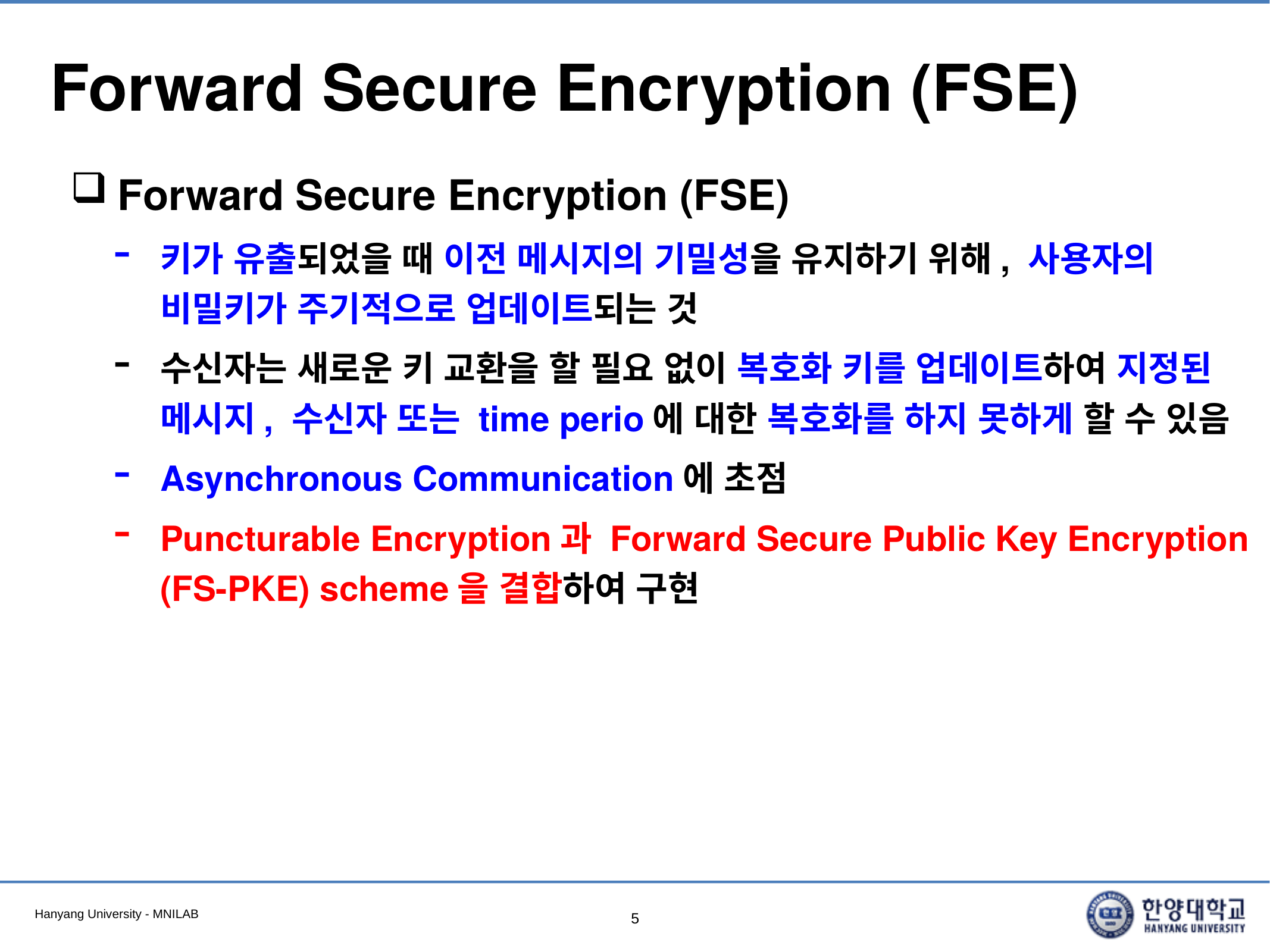

# Forward Secure Encryption (FSE)
Forward Secure Encryption (FSE)
키가 유출되었을 때 이전 메시지의 기밀성을 유지하기 위해, 사용자의 비밀키가 주기적으로 업데이트되는 것
수신자는 새로운 키 교환을 할 필요 없이 복호화 키를 업데이트하여 지정된 메시지, 수신자 또는 time perio에 대한 복호화를 하지 못하게 할 수 있음
Asynchronous Communication에 초점
Puncturable Encryption과 Forward Secure Public Key Encryption (FS-PKE) scheme을 결합하여 구현

5